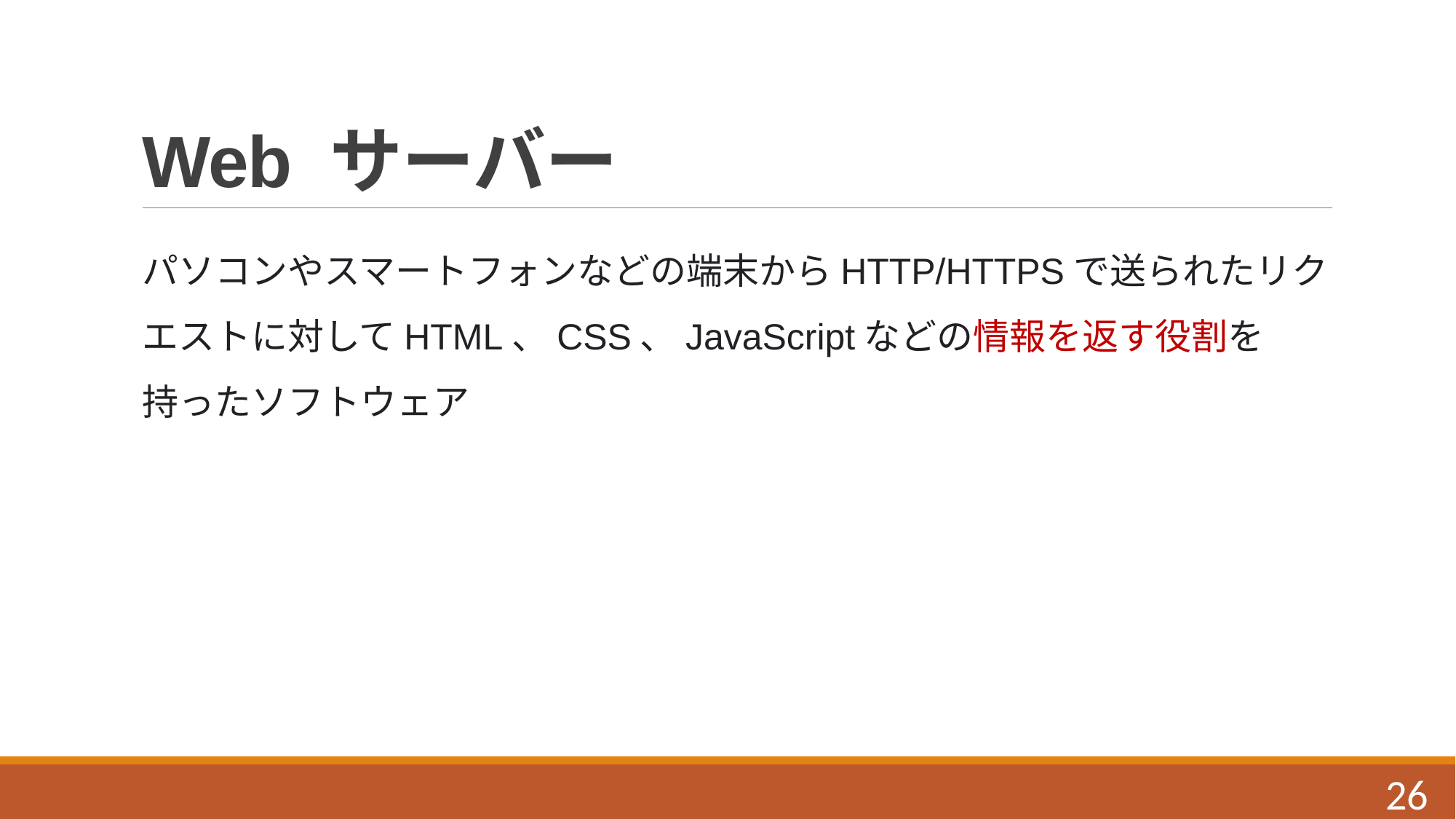

# Web サーバー
パソコンやスマートフォンなどの端末からHTTP/HTTPSで送られたリクエストに対してHTML、CSS、JavaScriptなどの情報を返す役割を持ったソフトウェア
26